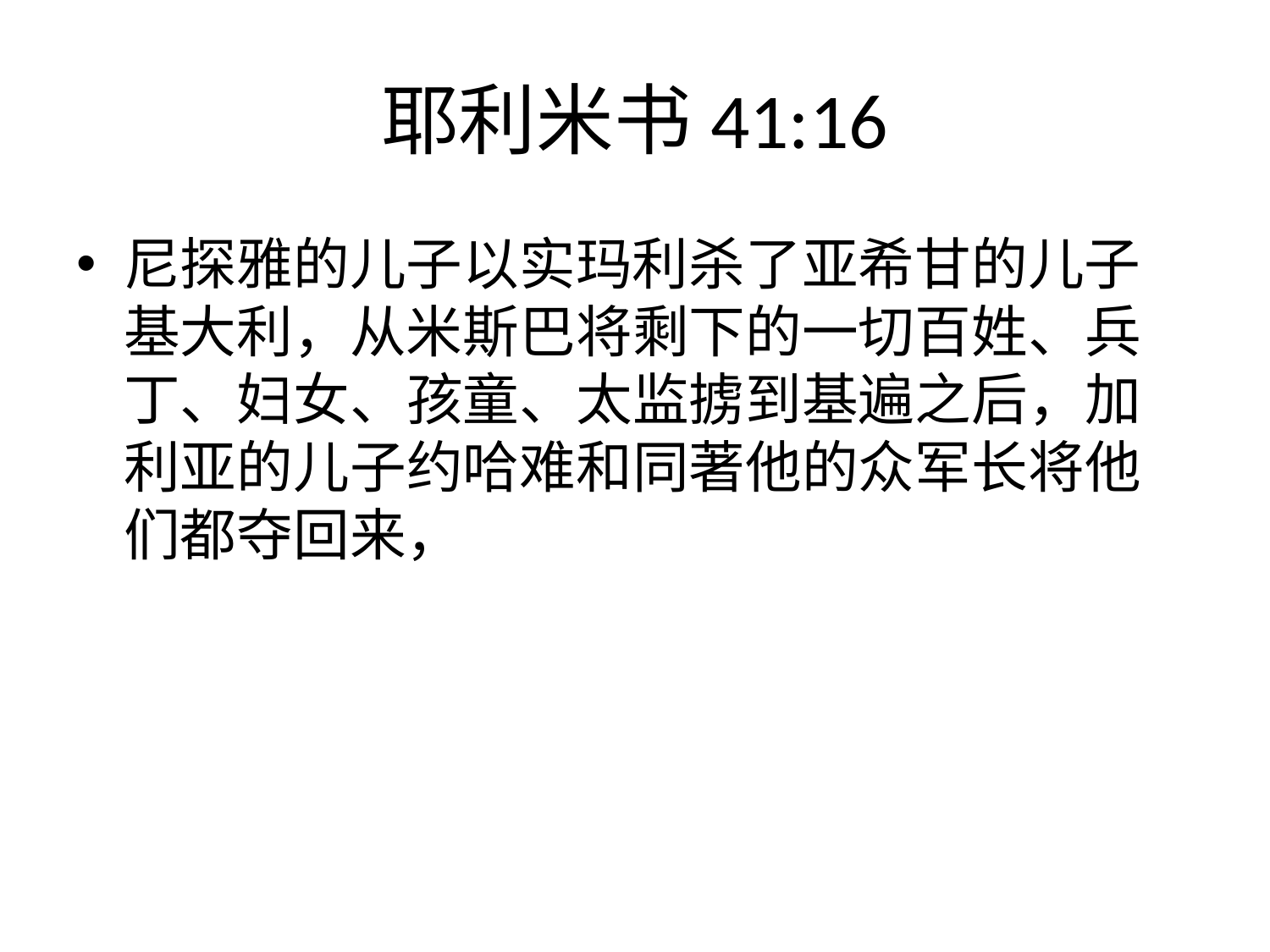

# 耶利米书41:16
尼探雅的儿子以实玛利杀了亚希甘的儿子基大利，从米斯巴将剩下的一切百姓、兵丁、妇女、孩童、太监掳到基遍之后，加利亚的儿子约哈难和同著他的众军长将他们都夺回来，